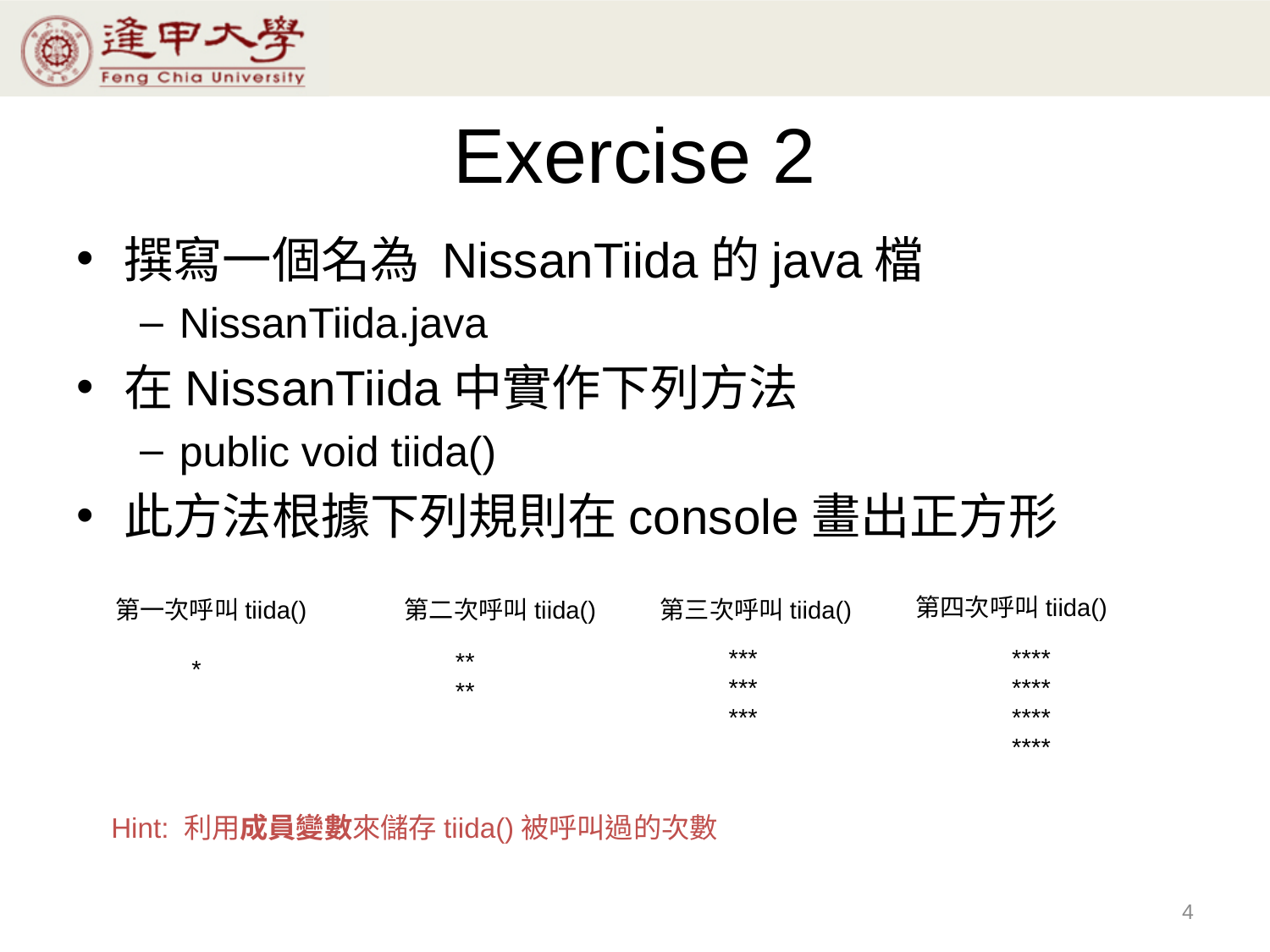

# Exercise 2
撰寫一個名為 NissanTiida的java檔
NissanTiida.java
在NissanTiida中實作下列方法
public void tiida()
此方法根據下列規則在console畫出正方形

第四次呼叫tiida()
第一次呼叫tiida()
第二次呼叫tiida()
第三次呼叫tiida()
****
****
****
****
***
***
***
**
**
*
Hint: 利用成員變數來儲存tiida()被呼叫過的次數
4